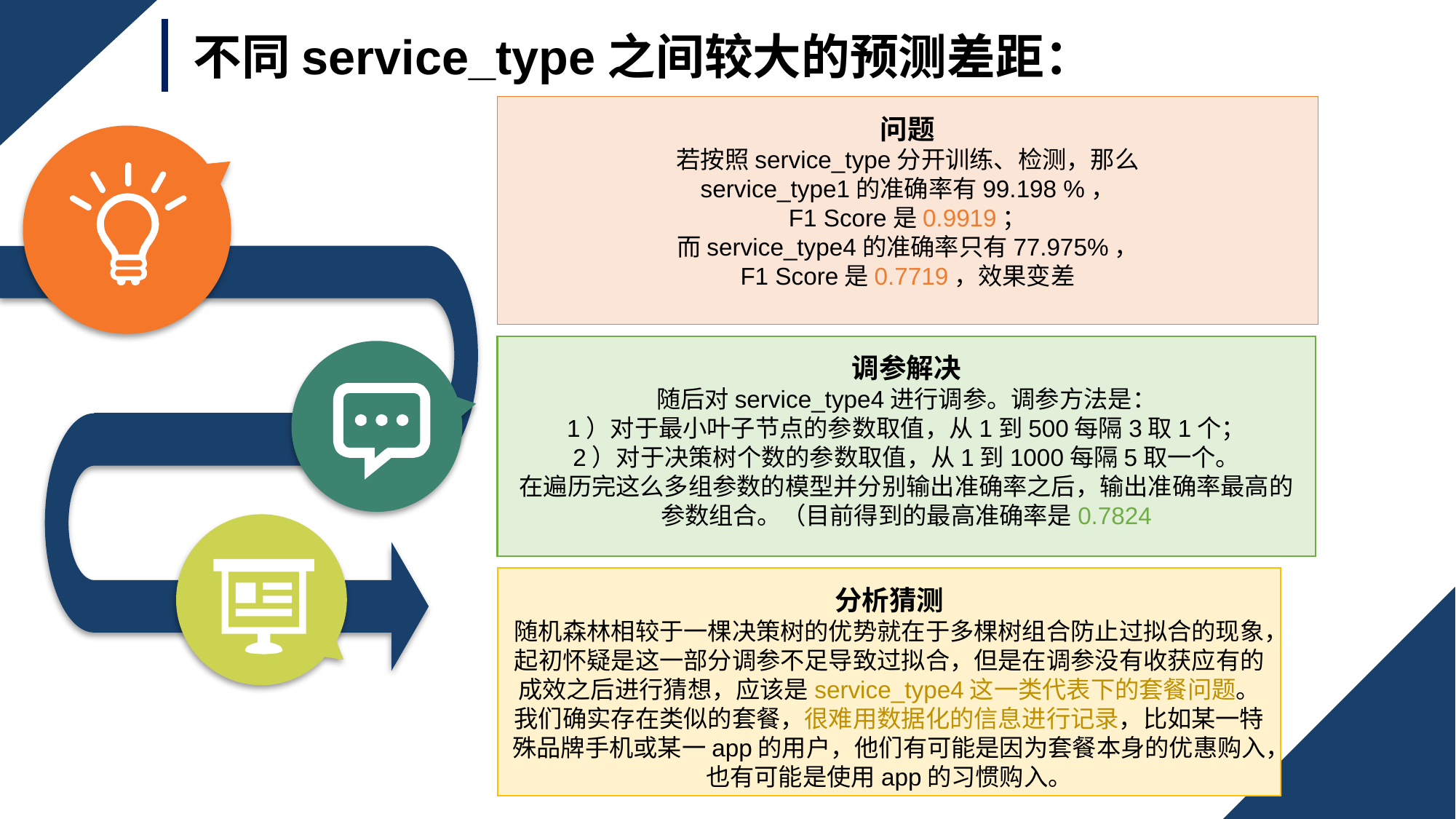

不同service_type之间较大的预测差距：
问题
若按照service_type分开训练、检测，那么
service_type1的准确率有99.198 %，
F1 Score是0.9919；
而service_type4的准确率只有77.975%，
F1 Score是0.7719，效果变差

调参解决
随后对service_type4进行调参。调参方法是：
1）对于最小叶子节点的参数取值，从1到500每隔3取1个；
2）对于决策树个数的参数取值，从1到1000每隔5取一个。
在遍历完这么多组参数的模型并分别输出准确率之后，输出准确率最高的参数组合。（目前得到的最高准确率是0.7824

分析猜测
随机森林相较于一棵决策树的优势就在于多棵树组合防止过拟合的现象，起初怀疑是这一部分调参不足导致过拟合，但是在调参没有收获应有的成效之后进行猜想，应该是service_type4这一类代表下的套餐问题。我们确实存在类似的套餐，很难用数据化的信息进行记录，比如某一特殊品牌手机或某一app的用户，他们有可能是因为套餐本身的优惠购入，也有可能是使用app的习惯购入。